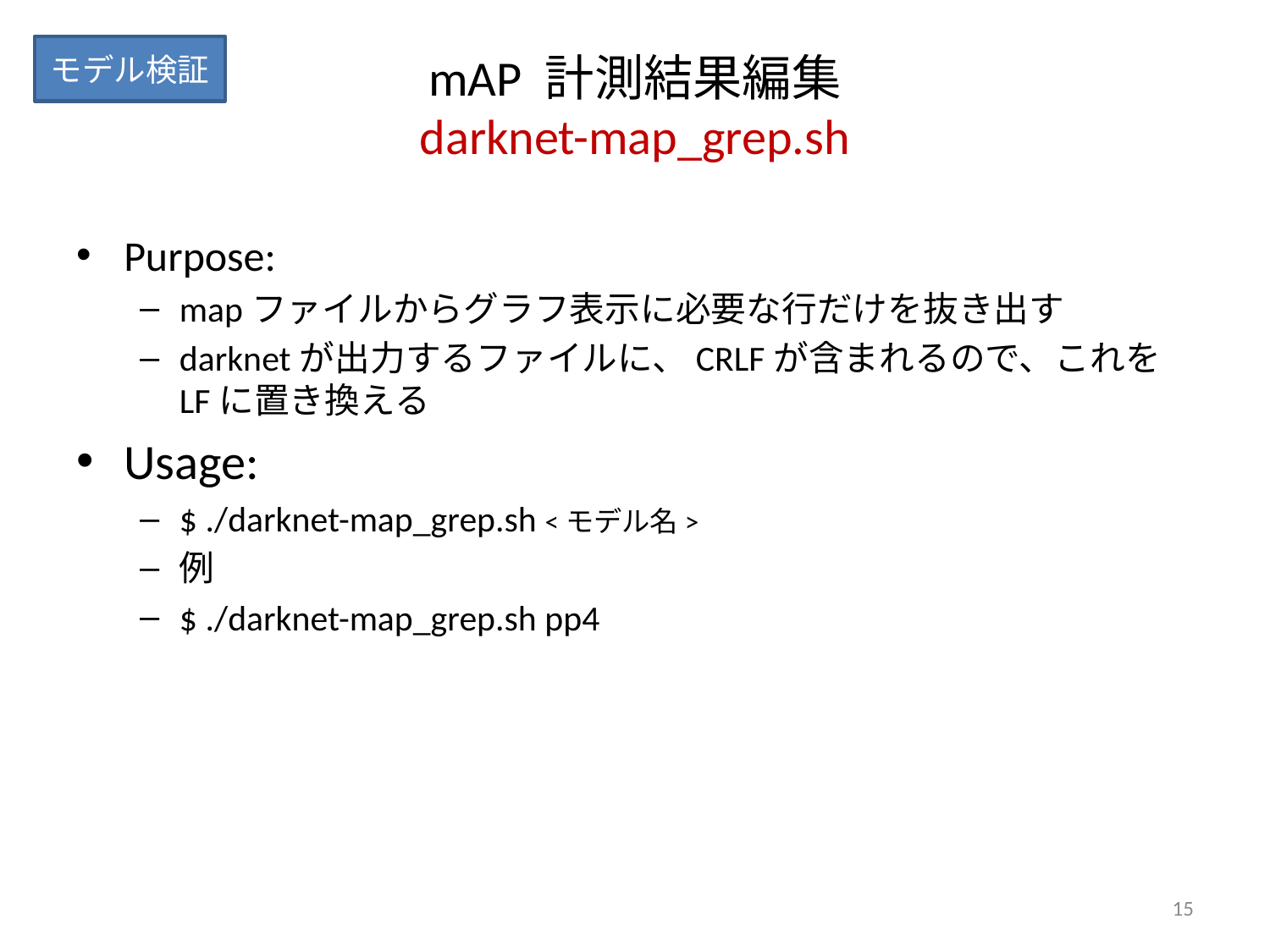

# mAP 計測結果編集 darknet-map_grep.sh
モデル検証
Purpose:
mapファイルからグラフ表示に必要な行だけを抜き出す
darknetが出力するファイルに、CRLFが含まれるので、これをLFに置き換える
Usage:
$ ./darknet-map_grep.sh <モデル名>
例
$ ./darknet-map_grep.sh pp4
15